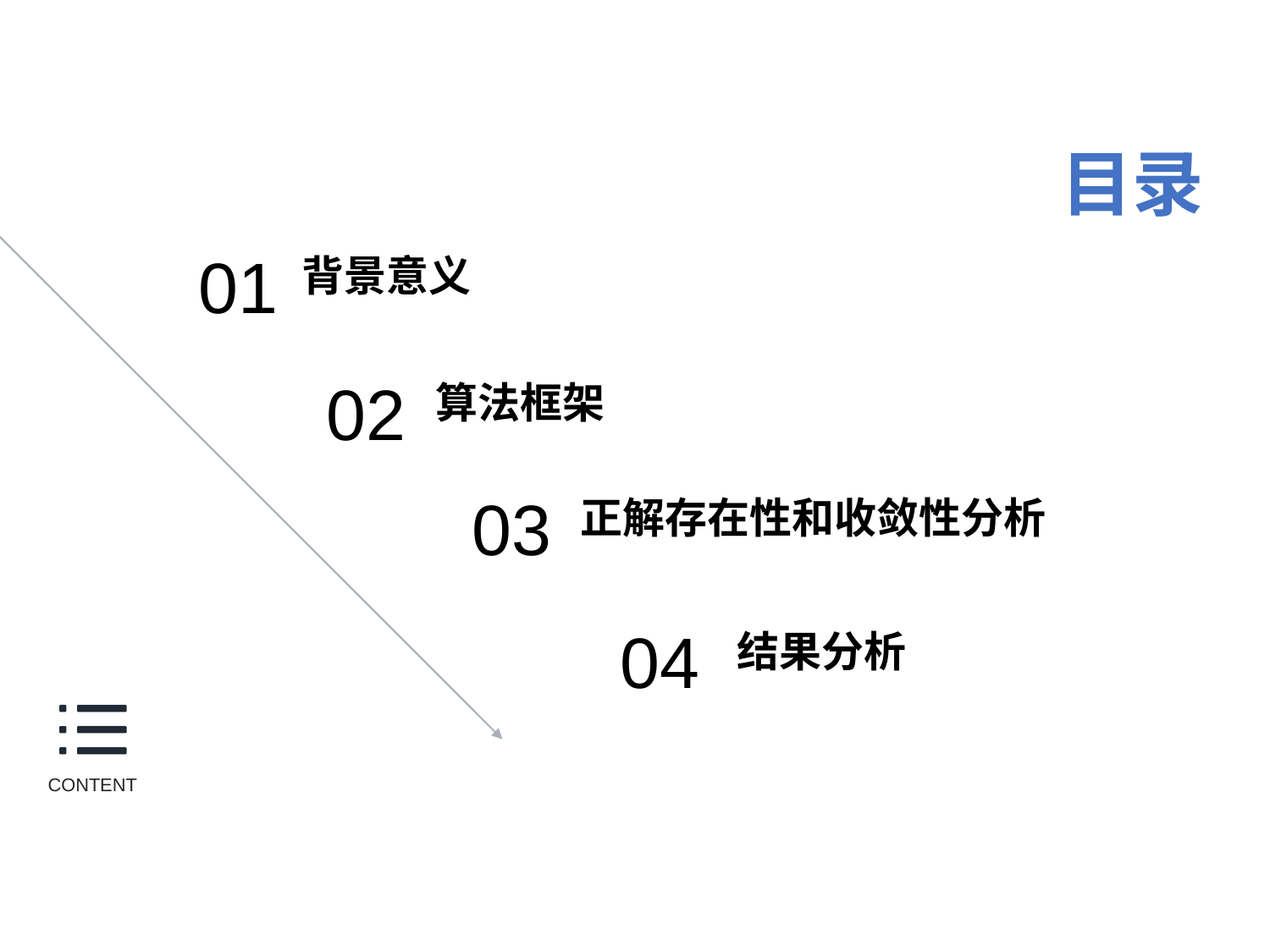

目录

01
背景意义
02
算法框架
03
正解存在性和收敛性分析
04
结果分析

CONTENT